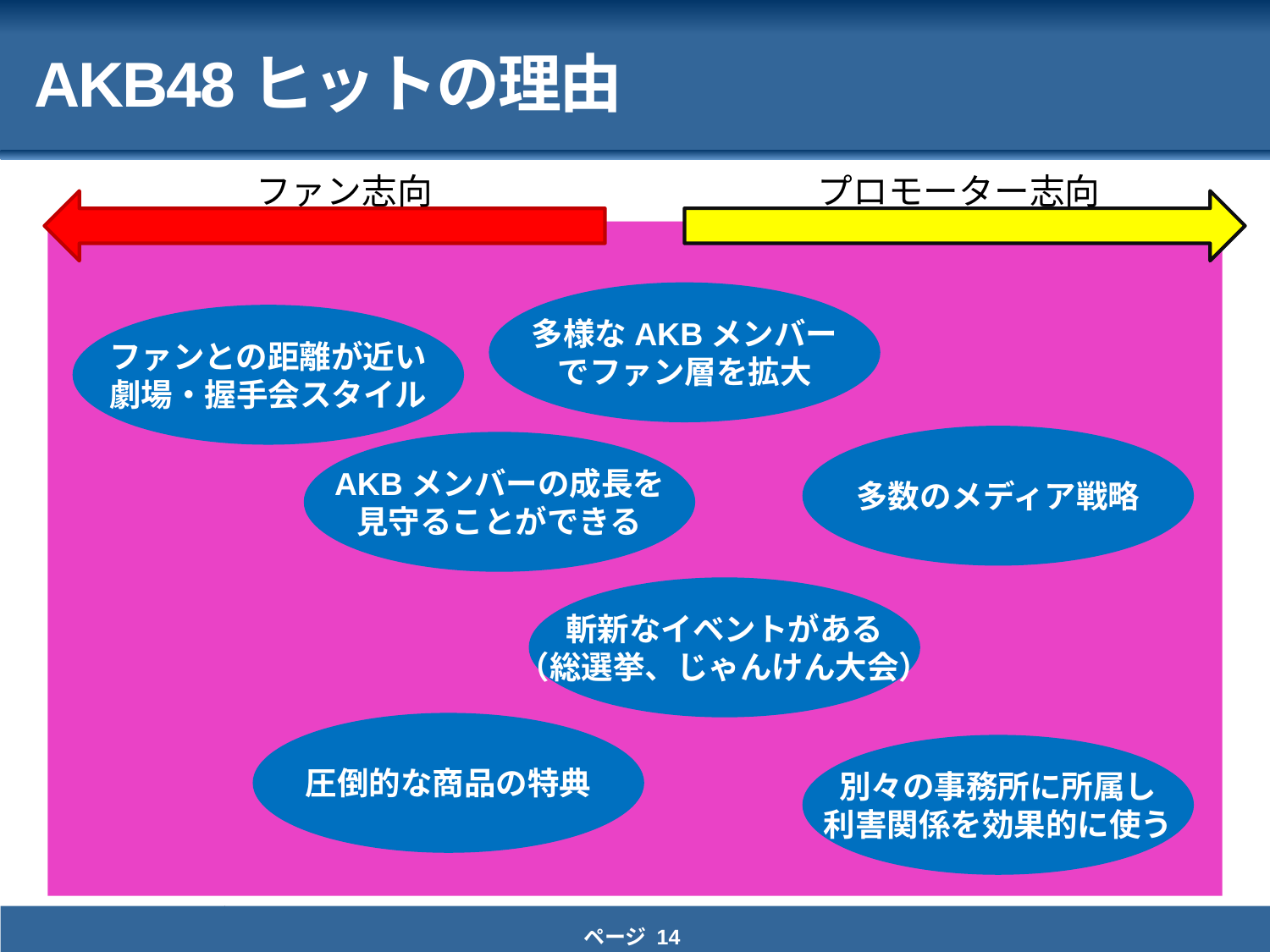

# AKB48ヒットの理由
ファン志向
プロモーター志向

多様なAKBメンバー
でファン層を拡大
ファンとの距離が近い
劇場・握手会スタイル
多数のメディア戦略
AKBメンバーの成長を
見守ることができる
斬新なイベントがある
（総選挙、じゃんけん大会）
圧倒的な商品の特典
別々の事務所に所属し
利害関係を効果的に使う